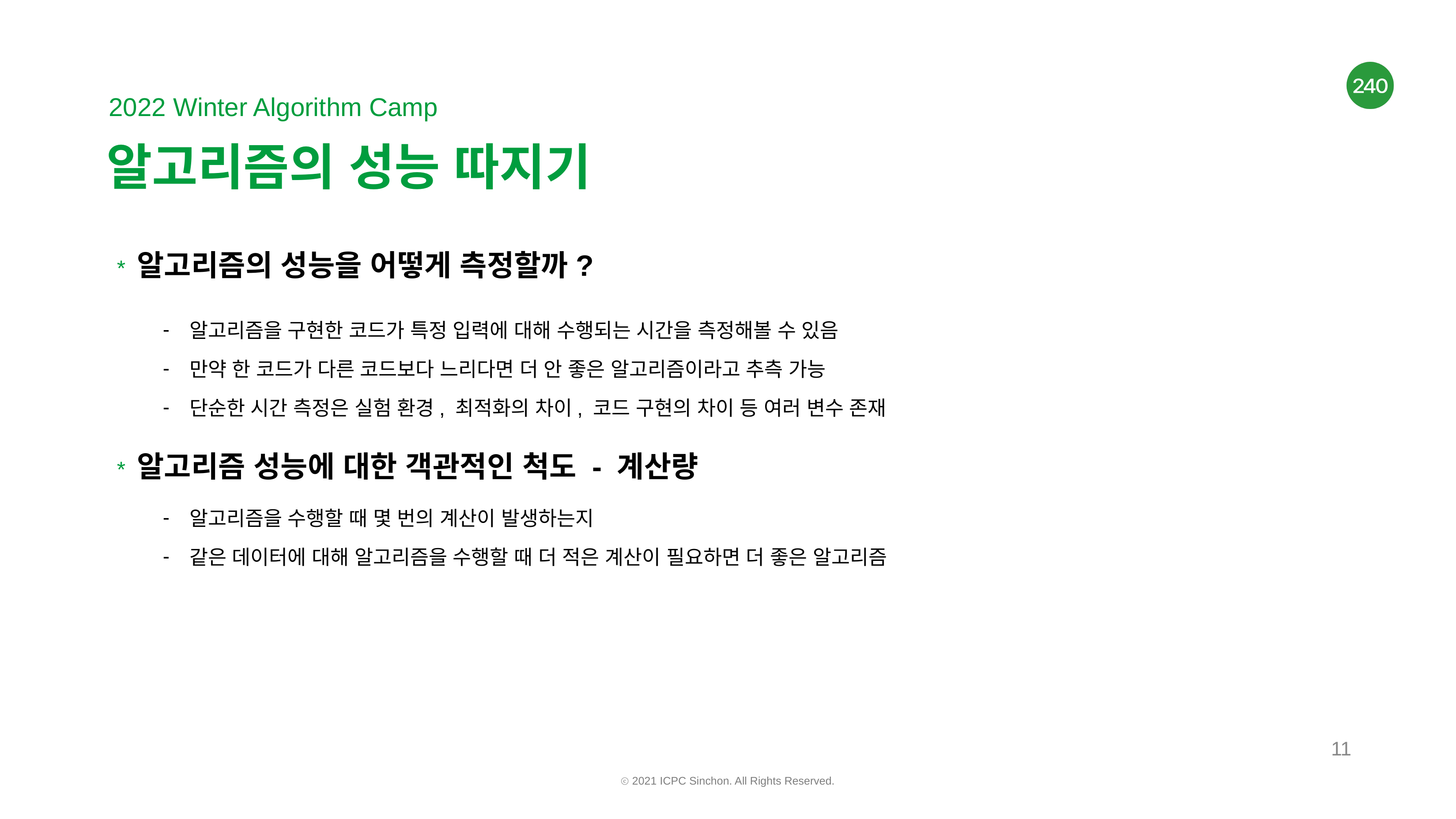

알고리즘의 성능 따지기
* 알고리즘의 성능을 어떻게 측정할까?
알고리즘을 구현한 코드가 특정 입력에 대해 수행되는 시간을 측정해볼 수 있음
만약 한 코드가 다른 코드보다 느리다면 더 안 좋은 알고리즘이라고 추측 가능
단순한 시간 측정은 실험 환경, 최적화의 차이, 코드 구현의 차이 등 여러 변수 존재
* 알고리즘 성능에 대한 객관적인 척도 - 계산량
알고리즘을 수행할 때 몇 번의 계산이 발생하는지
같은 데이터에 대해 알고리즘을 수행할 때 더 적은 계산이 필요하면 더 좋은 알고리즘
11
ⓒ 2021 ICPC Sinchon. All Rights Reserved.